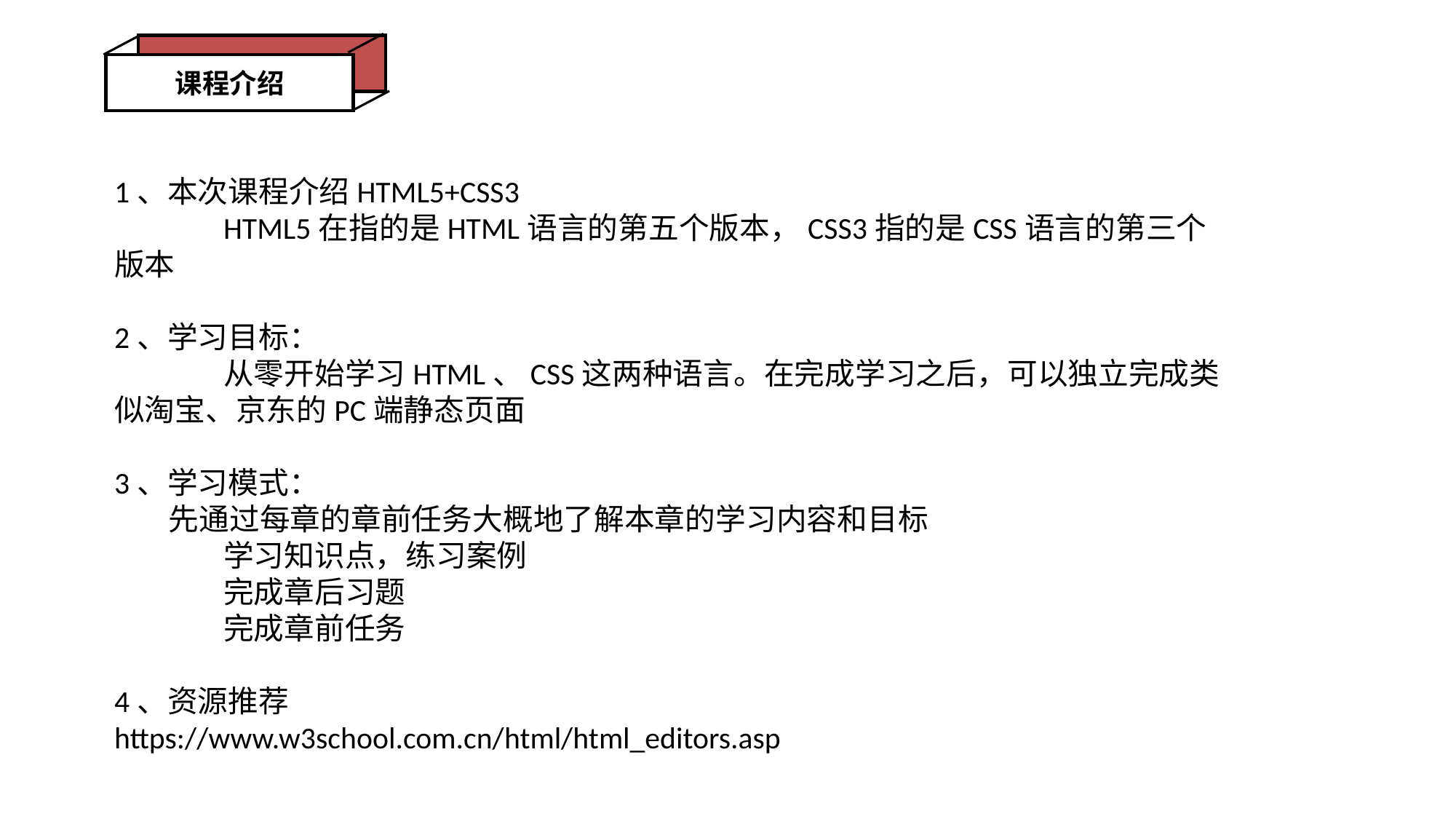

课程介绍
1、本次课程介绍HTML5+CSS3
	HTML5在指的是HTML语言的第五个版本，CSS3指的是CSS语言的第三个版本

2、学习目标：
	从零开始学习HTML、CSS这两种语言。在完成学习之后，可以独立完成类似淘宝、京东的PC端静态页面

3、学习模式：
       先通过每章的章前任务大概地了解本章的学习内容和目标
	学习知识点，练习案例
	完成章后习题
	完成章前任务

4、资源推荐
https://www.w3school.com.cn/html/html_editors.asp